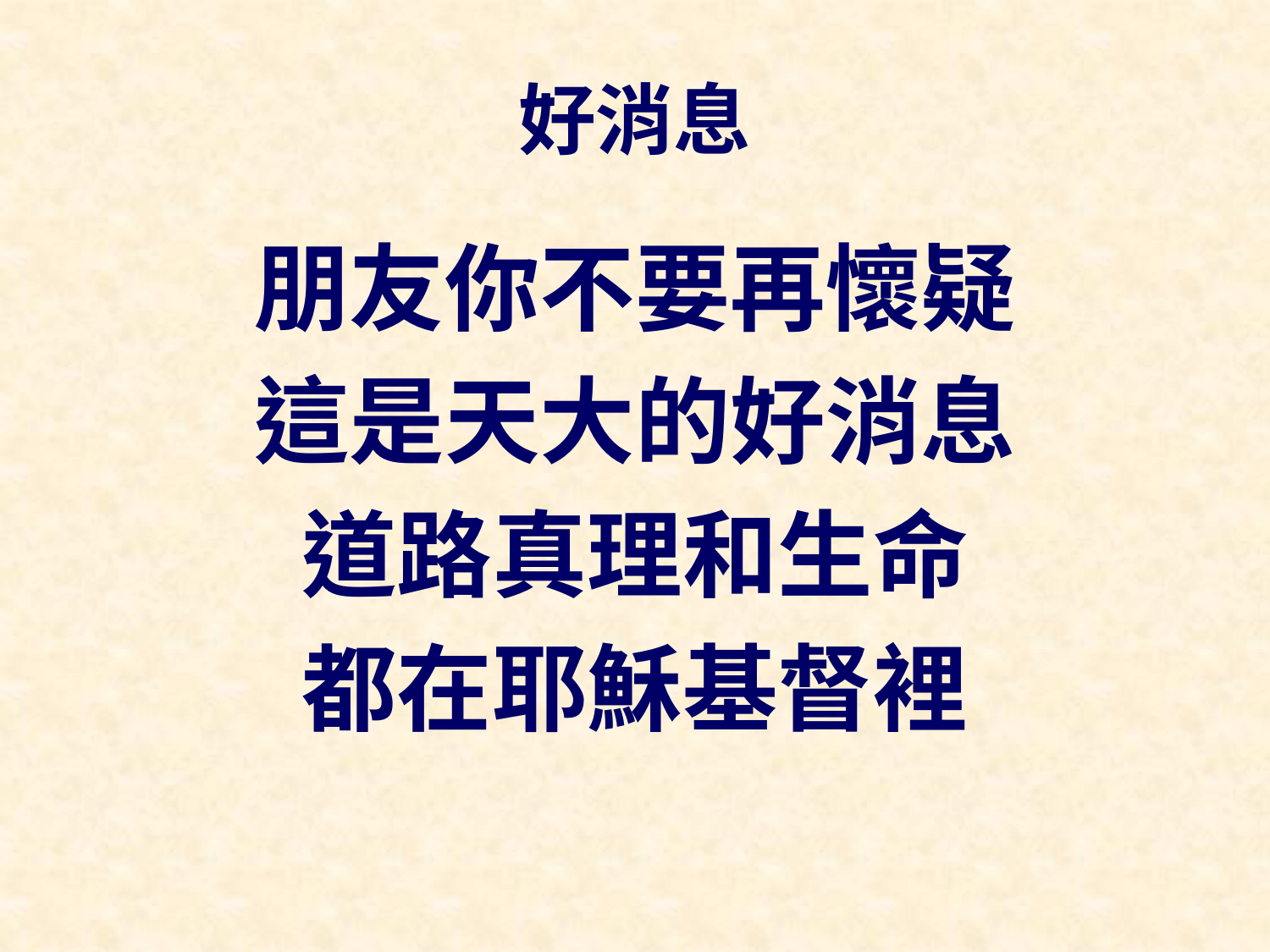

# 好消息
朋友你不要再懷疑
這是天大的好消息
道路真理和生命
都在耶穌基督裡